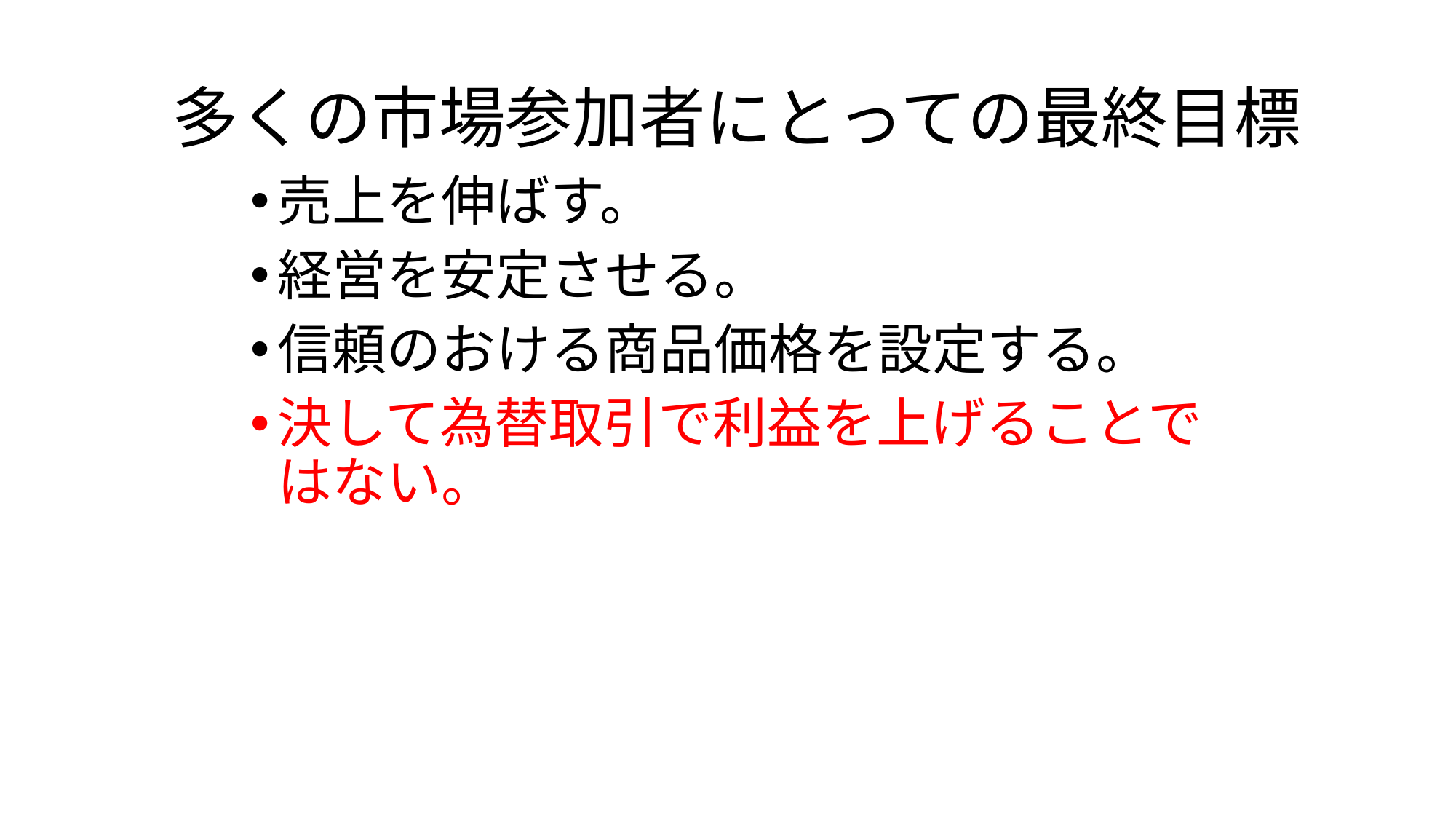

# 多くの市場参加者にとっての最終目標
売上を伸ばす。
経営を安定させる。
信頼のおける商品価格を設定する。
決して為替取引で利益を上げることではない。